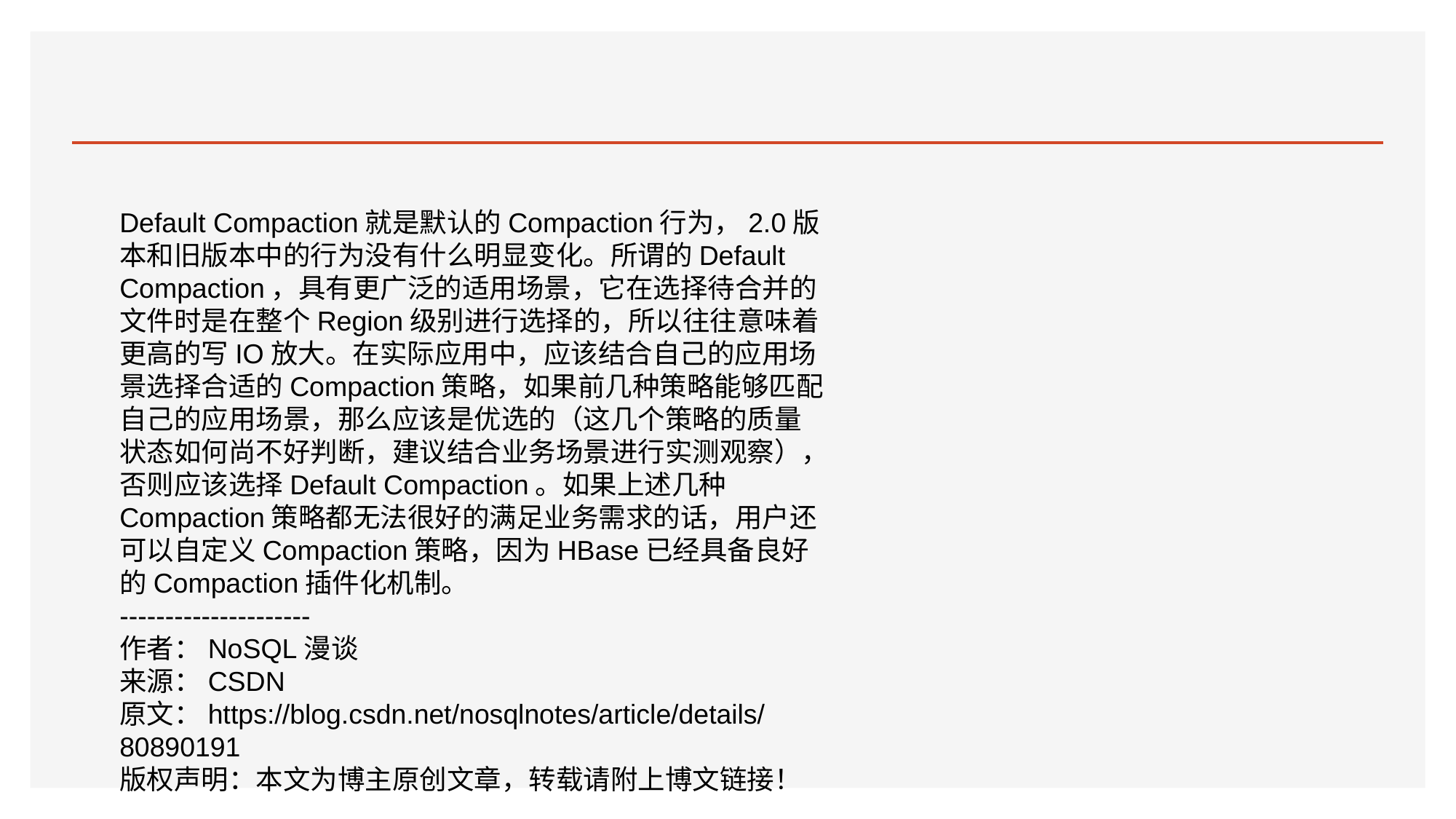

#
Default Compaction就是默认的Compaction行为，2.0版本和旧版本中的行为没有什么明显变化。所谓的Default Compaction，具有更广泛的适用场景，它在选择待合并的文件时是在整个Region级别进行选择的，所以往往意味着更高的写IO放大。在实际应用中，应该结合自己的应用场景选择合适的Compaction策略，如果前几种策略能够匹配自己的应用场景，那么应该是优选的（这几个策略的质量状态如何尚不好判断，建议结合业务场景进行实测观察），否则应该选择Default Compaction。如果上述几种Compaction策略都无法很好的满足业务需求的话，用户还可以自定义Compaction策略，因为HBase已经具备良好的Compaction插件化机制。
---------------------
作者：NoSQL漫谈
来源：CSDN
原文：https://blog.csdn.net/nosqlnotes/article/details/80890191
版权声明：本文为博主原创文章，转载请附上博文链接！